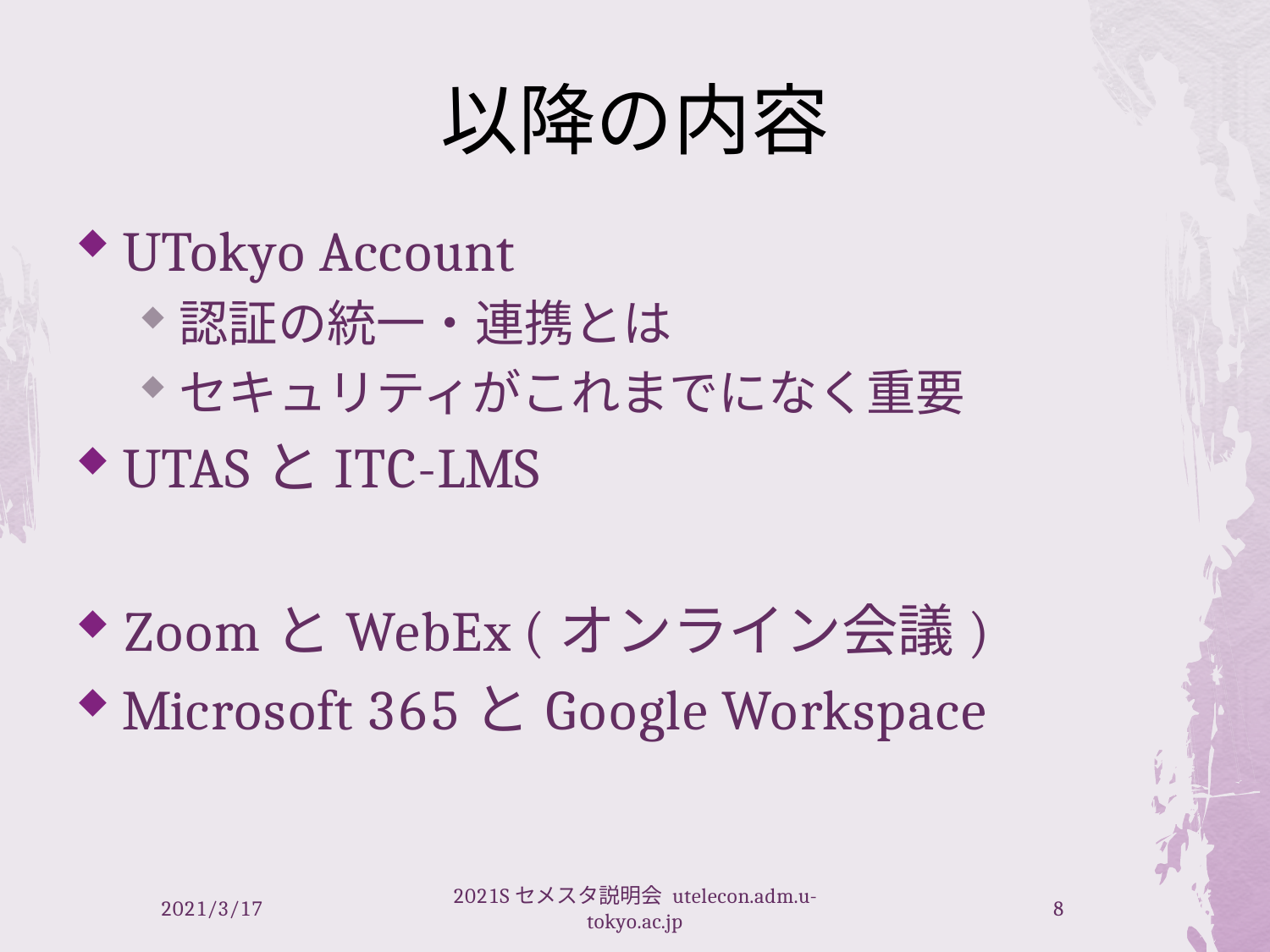

# 以降の内容
UTokyo Account
認証の統一・連携とは
セキュリティがこれまでになく重要
UTASとITC-LMS

ZoomとWebEx (オンライン会議)
Microsoft 365とGoogle Workspace
2021/3/17
2021Sセメスタ説明会 utelecon.adm.u-tokyo.ac.jp
8